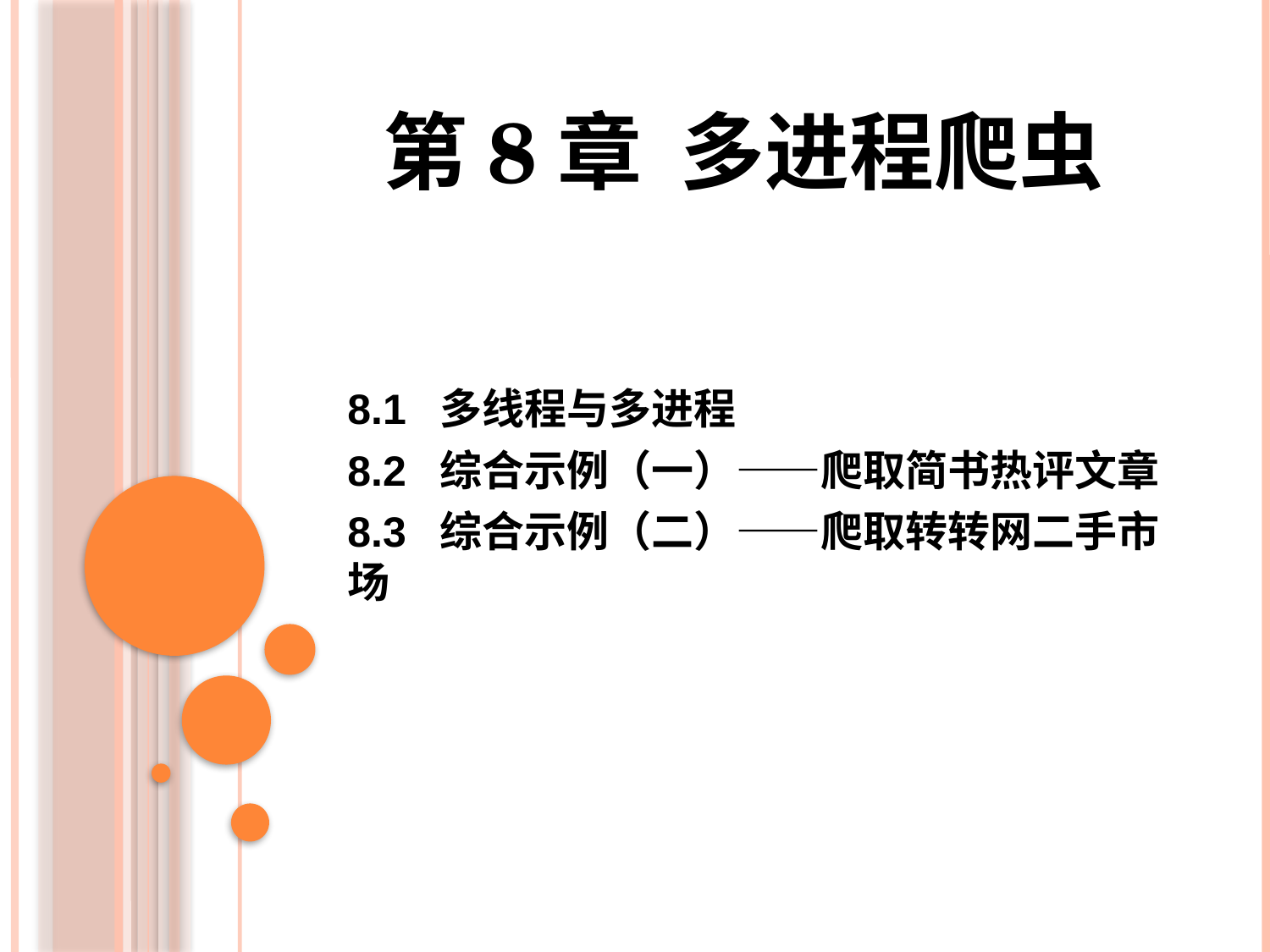

# 第8章  多进程爬虫
8.1  多线程与多进程
8.2  综合示例（一）——爬取简书热评文章
8.3  综合示例（二）——爬取转转网二手市场